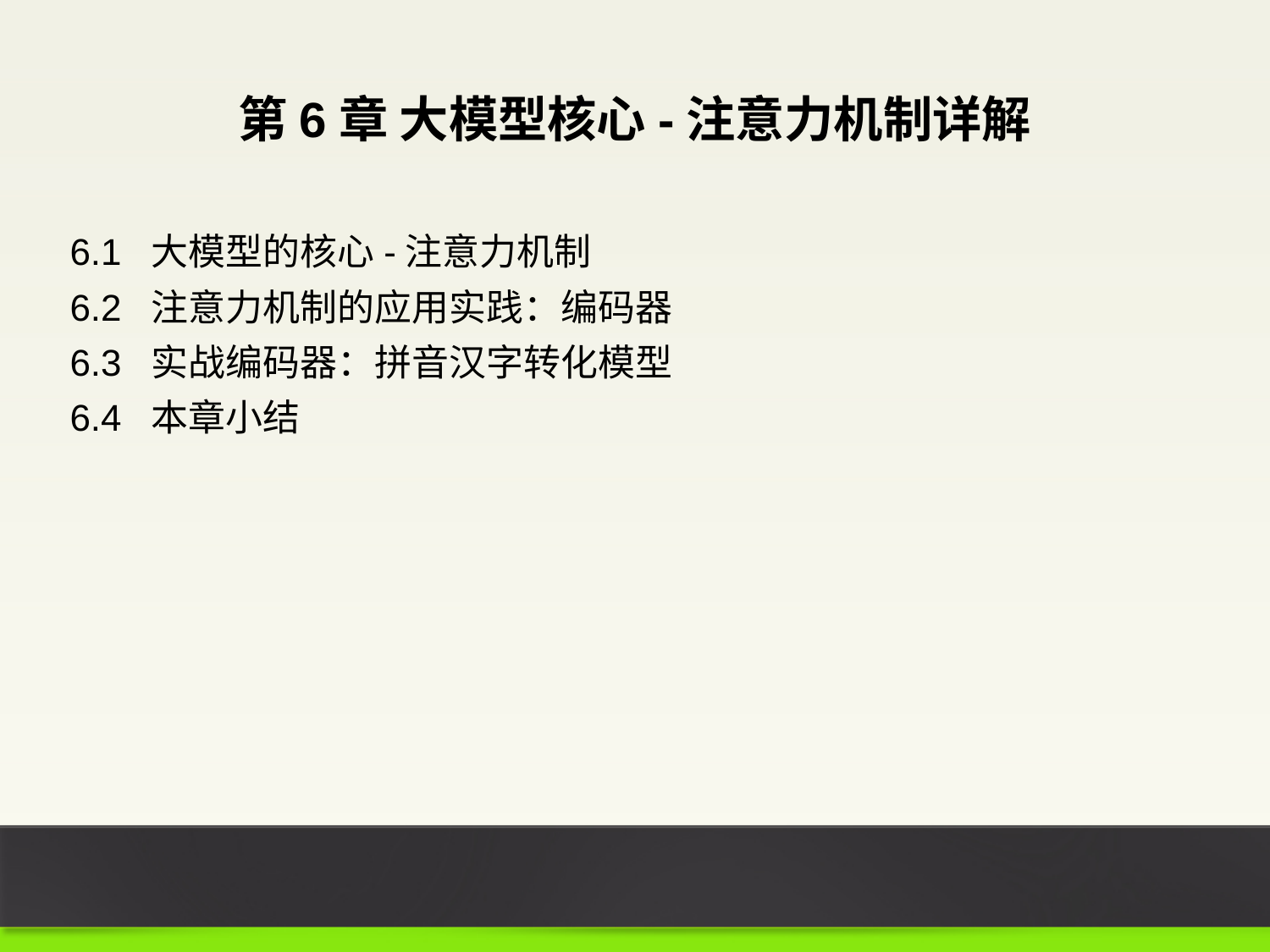

第6章 大模型核心-注意力机制详解
6.1  大模型的核心-注意力机制
6.2  注意力机制的应用实践：编码器
6.3  实战编码器：拼音汉字转化模型
6.4  本章小结